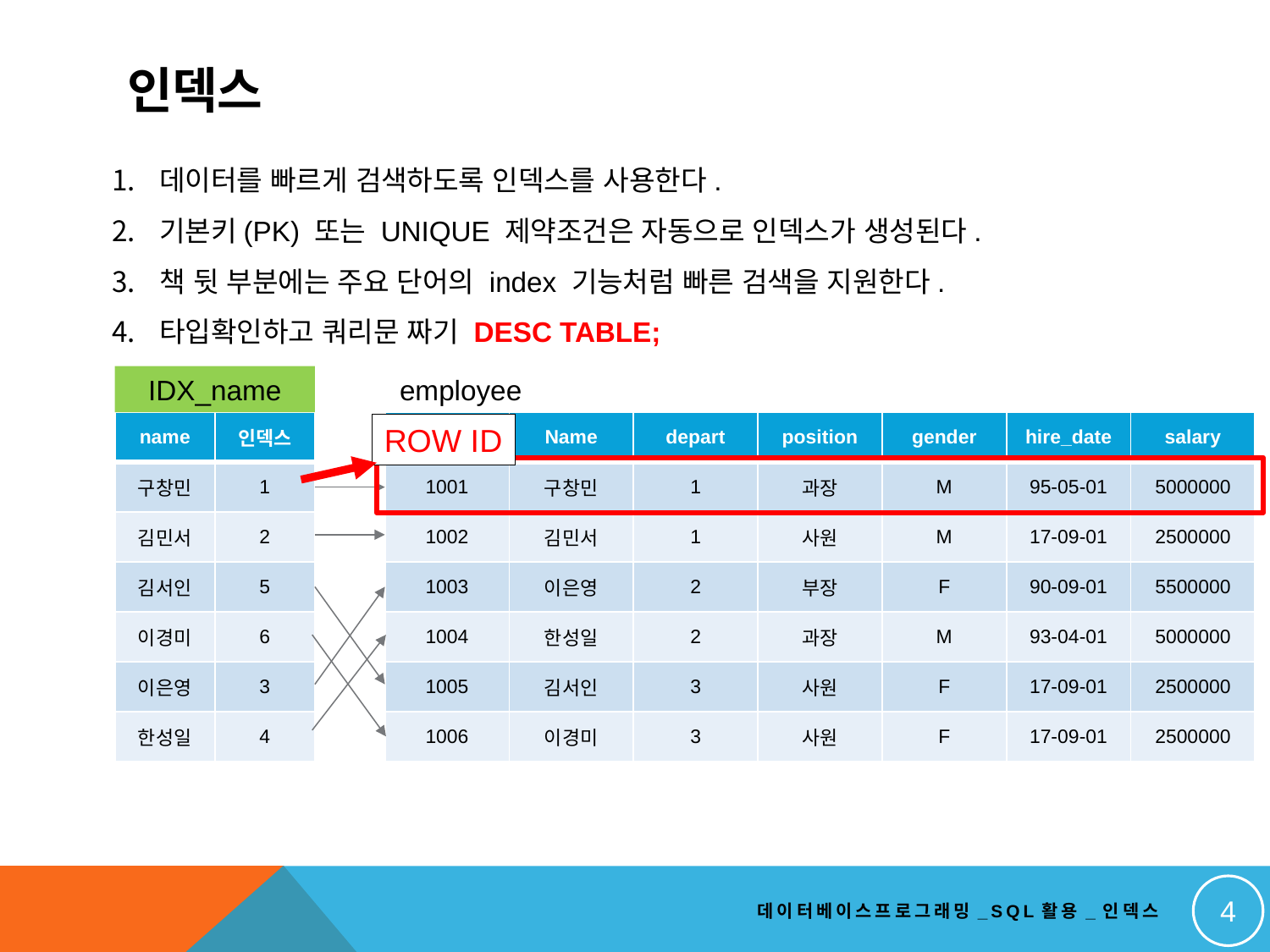

# 인덱스
데이터를 빠르게 검색하도록 인덱스를 사용한다.
기본키(PK) 또는 UNIQUE 제약조건은 자동으로 인덱스가 생성된다.
책 뒷 부분에는 주요 단어의 index 기능처럼 빠른 검색을 지원한다.
타입확인하고 쿼리문 짜기 DESC TABLE;
IDX_name
employee
| name | 인덱스 |
| --- | --- |
| 구창민 | 1 |
| 김민서 | 2 |
| 김서인 | 5 |
| 이경미 | 6 |
| 이은영 | 3 |
| 한성일 | 4 |
| emp\_no | Name | depart | position | gender | hire\_date | salary |
| --- | --- | --- | --- | --- | --- | --- |
| 1001 | 구창민 | 1 | 과장 | M | 95-05-01 | 5000000 |
| 1002 | 김민서 | 1 | 사원 | M | 17-09-01 | 2500000 |
| 1003 | 이은영 | 2 | 부장 | F | 90-09-01 | 5500000 |
| 1004 | 한성일 | 2 | 과장 | M | 93-04-01 | 5000000 |
| 1005 | 김서인 | 3 | 사원 | F | 17-09-01 | 2500000 |
| 1006 | 이경미 | 3 | 사원 | F | 17-09-01 | 2500000 |
ROW ID

4
데이터베이스프로그래밍_SQL활용_인덱스